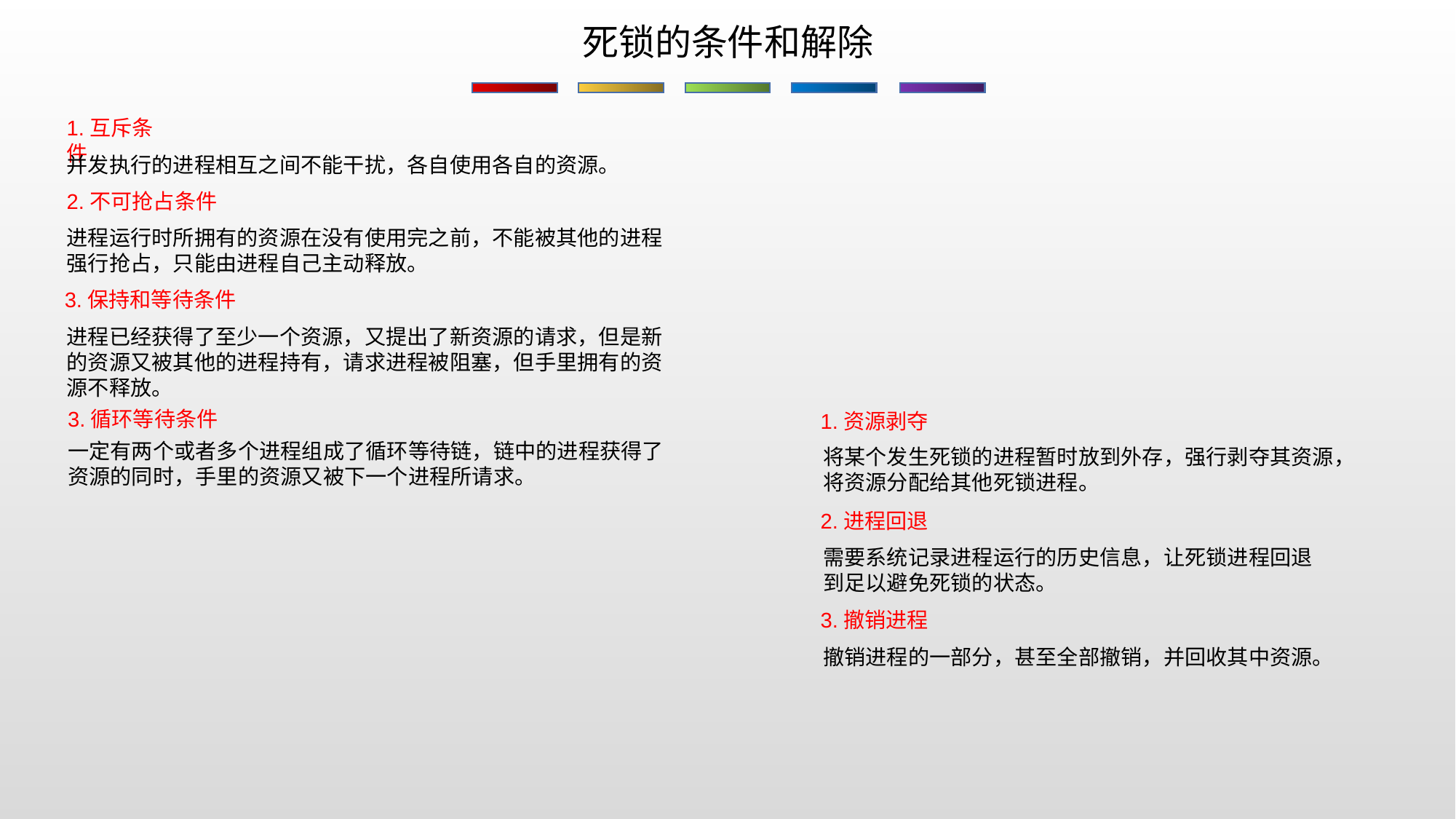

死锁的条件和解除

1.互斥条件
并发执行的进程相互之间不能干扰，各自使用各自的资源。
2.不可抢占条件
进程运行时所拥有的资源在没有使用完之前，不能被其他的进程强行抢占，只能由进程自己主动释放。
3.保持和等待条件
进程已经获得了至少一个资源，又提出了新资源的请求，但是新的资源又被其他的进程持有，请求进程被阻塞，但手里拥有的资源不释放。
3.循环等待条件
1.资源剥夺
一定有两个或者多个进程组成了循环等待链，链中的进程获得了资源的同时，手里的资源又被下一个进程所请求。
将某个发生死锁的进程暂时放到外存，强行剥夺其资源，将资源分配给其他死锁进程。
2.进程回退
需要系统记录进程运行的历史信息，让死锁进程回退到足以避免死锁的状态。
3.撤销进程
撤销进程的一部分，甚至全部撤销，并回收其中资源。